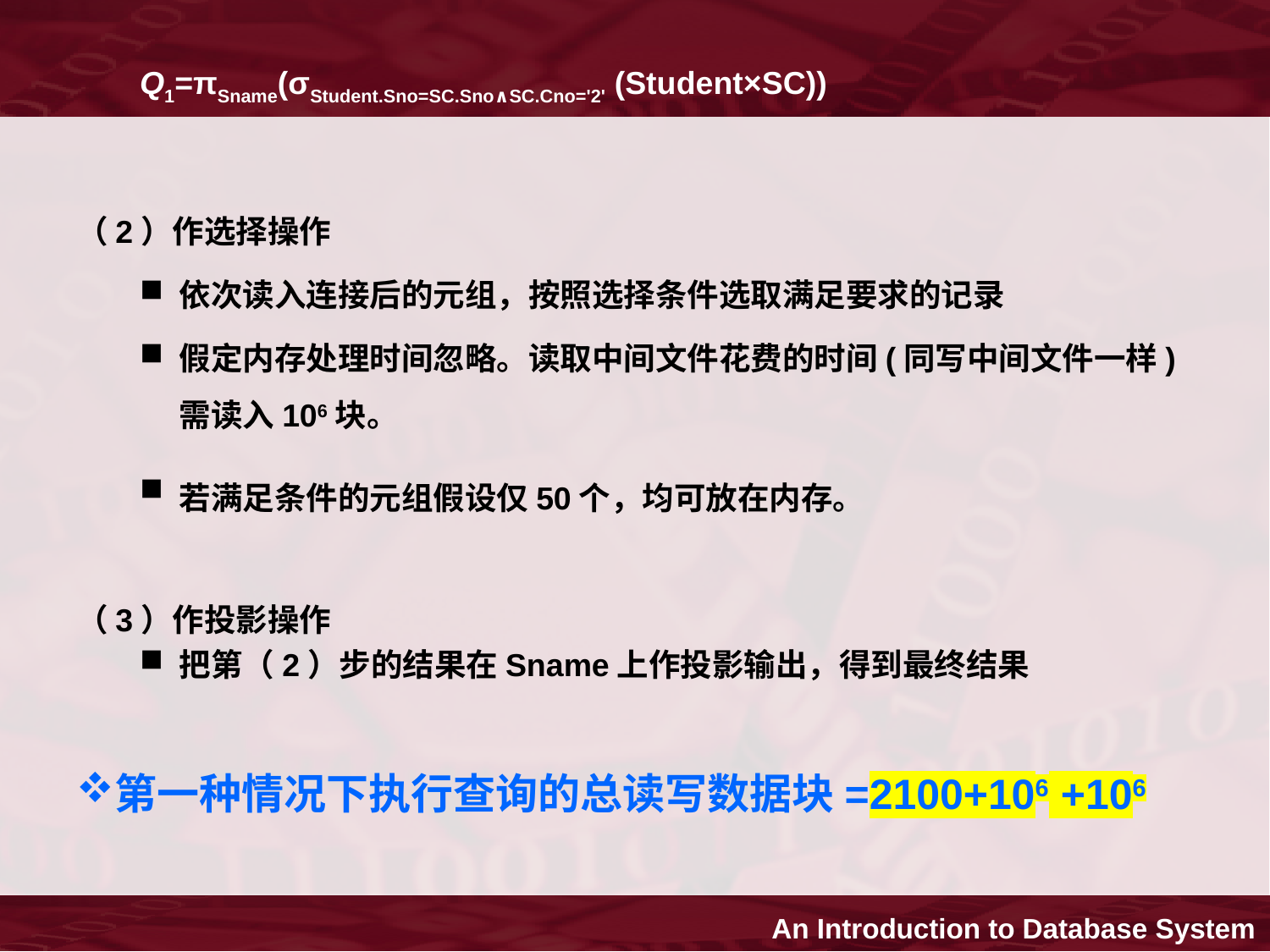

# Q1=πSname(σStudent.Sno=SC.Sno∧SC.Cno='2' (Student×SC))
（2）作选择操作
依次读入连接后的元组，按照选择条件选取满足要求的记录
假定内存处理时间忽略。读取中间文件花费的时间(同写中间文件一样)需读入106块。
若满足条件的元组假设仅50个，均可放在内存。

（3）作投影操作
把第（2）步的结果在Sname上作投影输出，得到最终结果

第一种情况下执行查询的总读写数据块=2100+106 +106